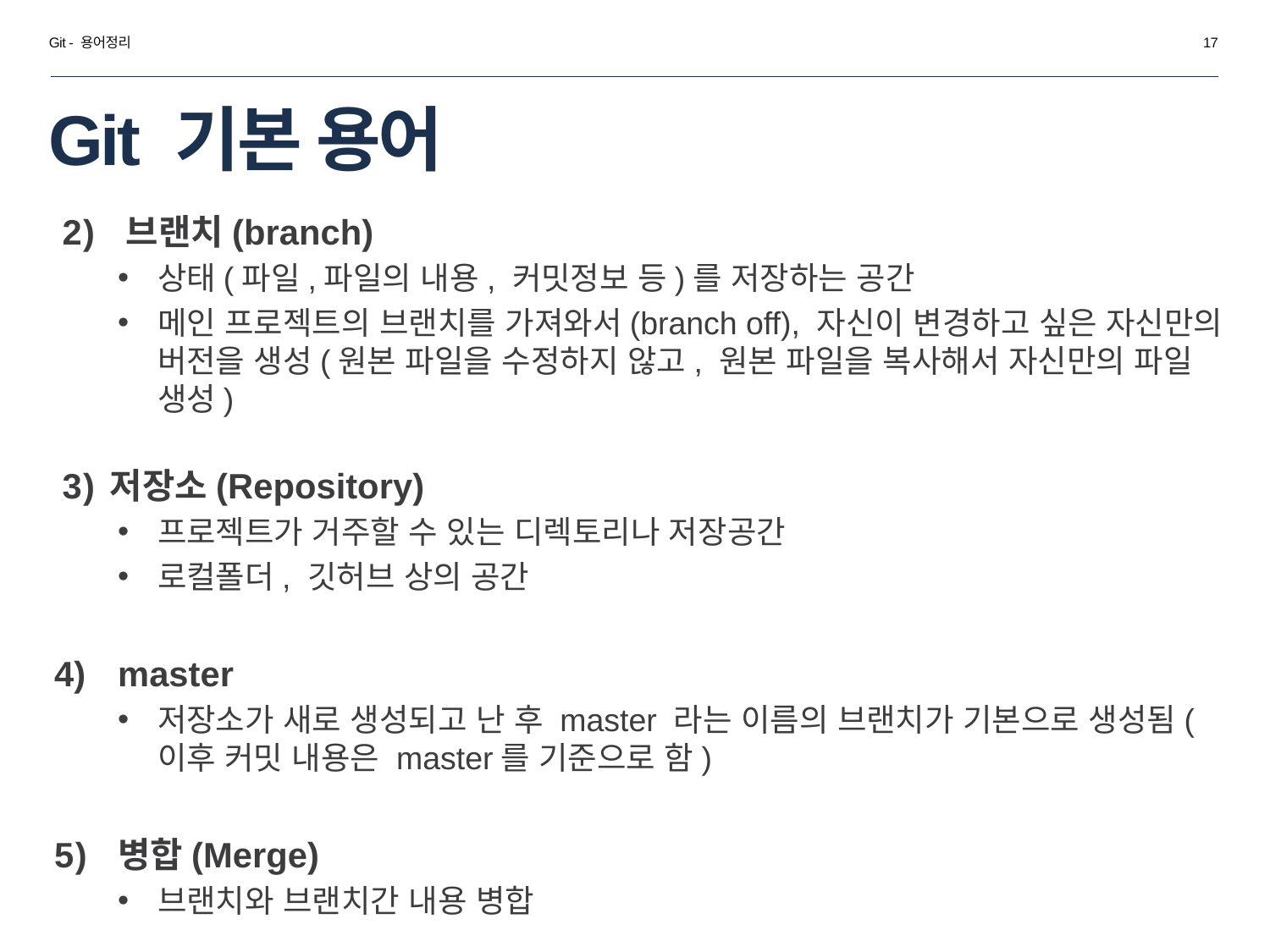

Git - 용어정리
17
# Git 기본 용어
브랜치(branch)
상태(파일,파일의 내용, 커밋정보 등)를 저장하는 공간
메인 프로젝트의 브랜치를 가져와서(branch off), 자신이 변경하고 싶은 자신만의 버전을 생성(원본 파일을 수정하지 않고, 원본 파일을 복사해서 자신만의 파일 생성)

저장소(Repository)
프로젝트가 거주할 수 있는 디렉토리나 저장공간
로컬폴더, 깃허브 상의 공간

master
저장소가 새로 생성되고 난 후 master 라는 이름의 브랜치가 기본으로 생성됨(이후 커밋 내용은 master를 기준으로 함)

병합(Merge)
브랜치와 브랜치간 내용 병합